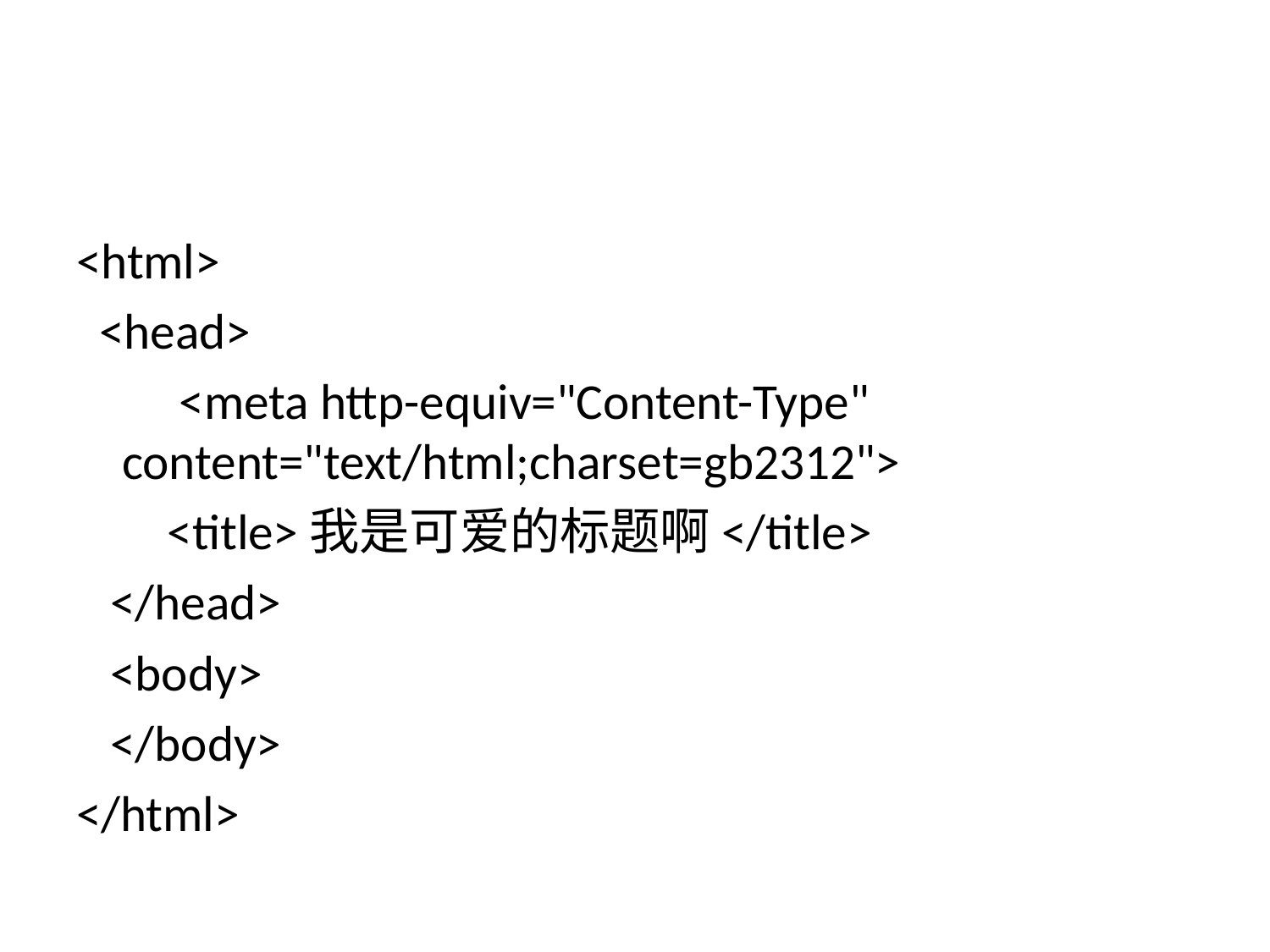

#
<html>
  <head>
         <meta http-equiv="Content-Type"    content="text/html;charset=gb2312">
        <title>我是可爱的标题啊</title>
   </head>
   <body>
   </body>
</html>